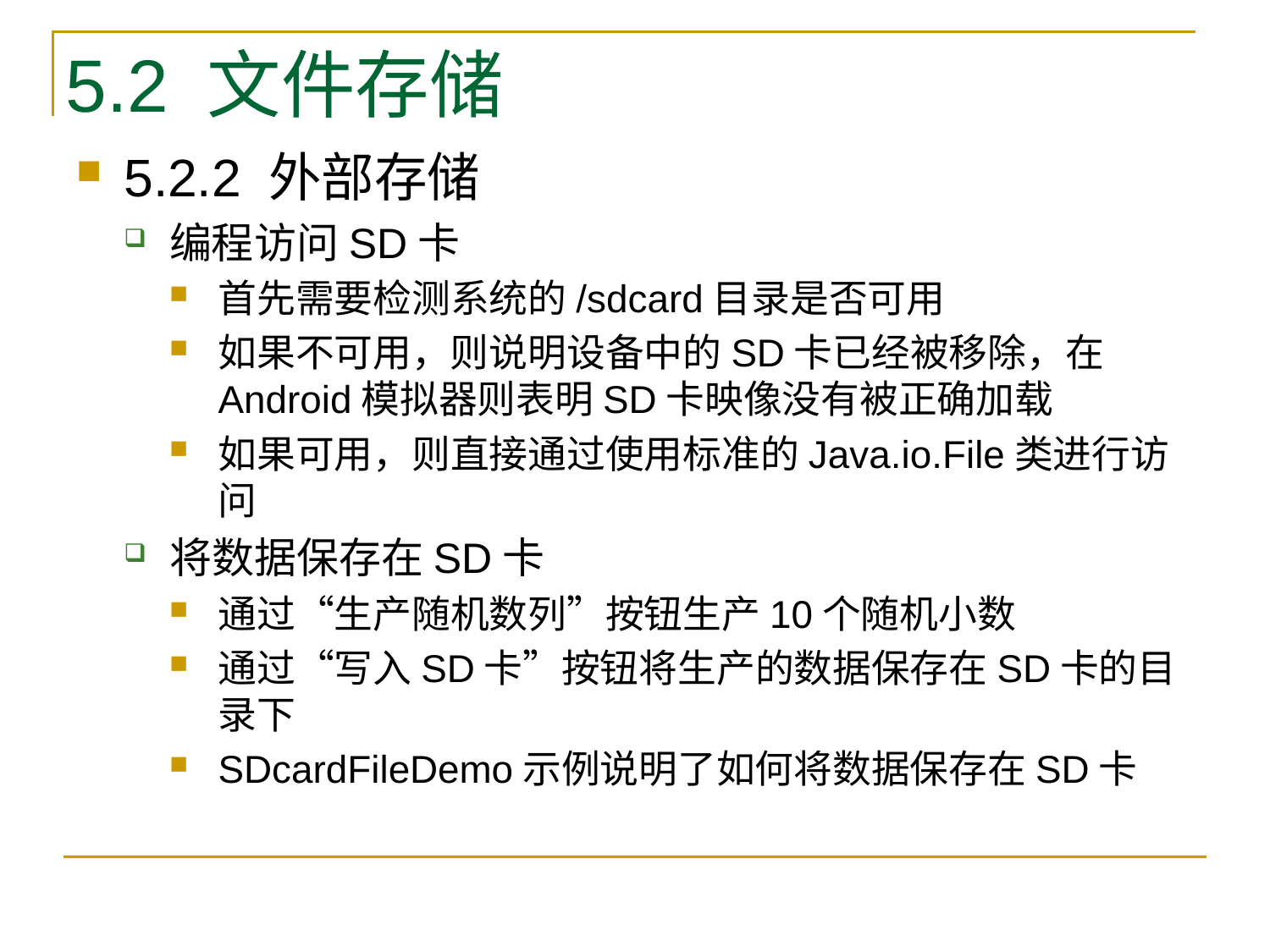

# 5.2 文件存储
5.2.2 外部存储
编程访问SD卡
首先需要检测系统的/sdcard目录是否可用
如果不可用，则说明设备中的SD卡已经被移除，在Android模拟器则表明SD卡映像没有被正确加载
如果可用，则直接通过使用标准的Java.io.File类进行访问
将数据保存在SD卡
通过“生产随机数列”按钮生产10个随机小数
通过“写入SD卡”按钮将生产的数据保存在SD卡的目录下
SDcardFileDemo示例说明了如何将数据保存在SD卡